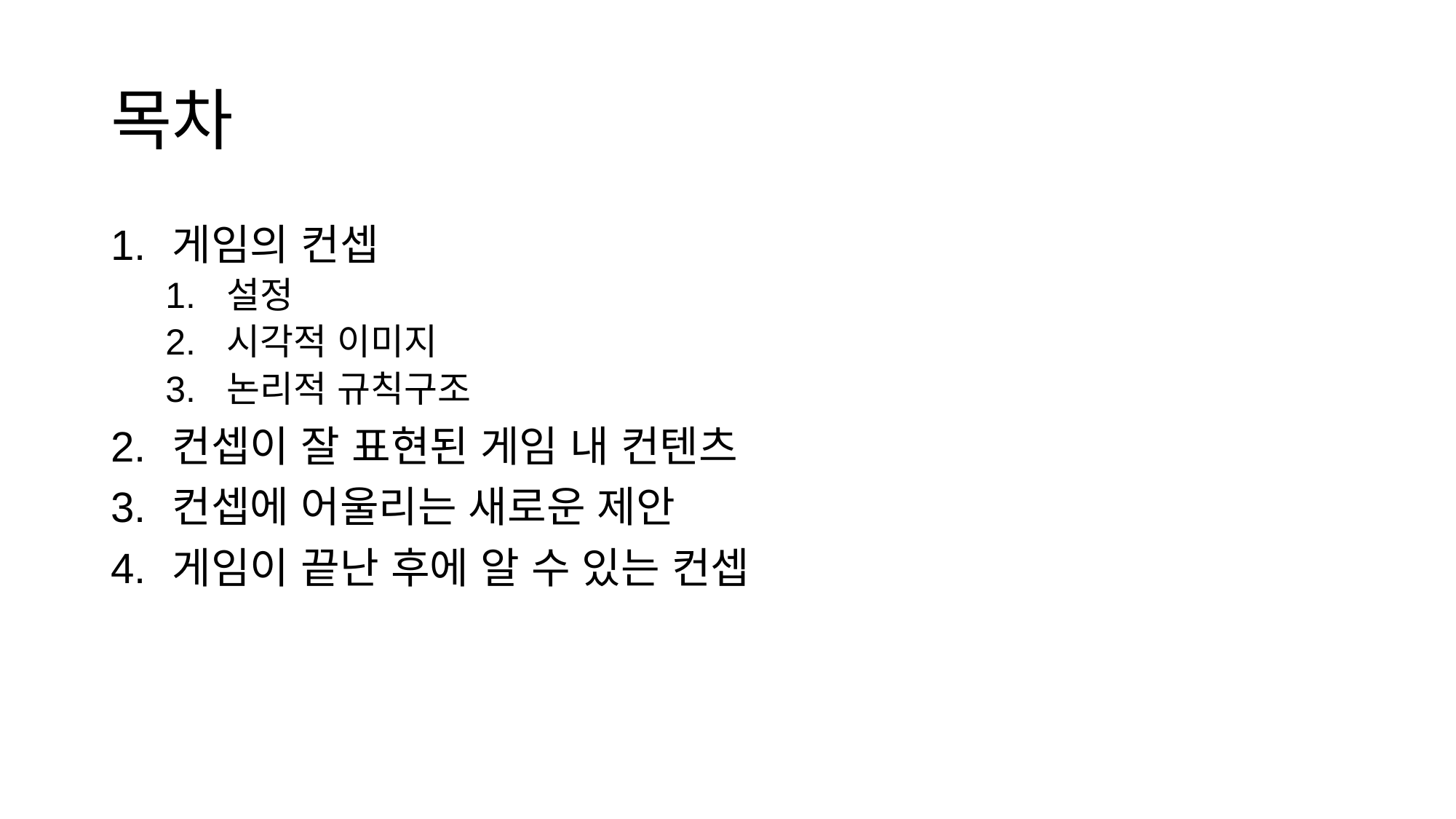

# 목차
게임의 컨셉
설정
시각적 이미지
논리적 규칙구조
컨셉이 잘 표현된 게임 내 컨텐츠
컨셉에 어울리는 새로운 제안
게임이 끝난 후에 알 수 있는 컨셉